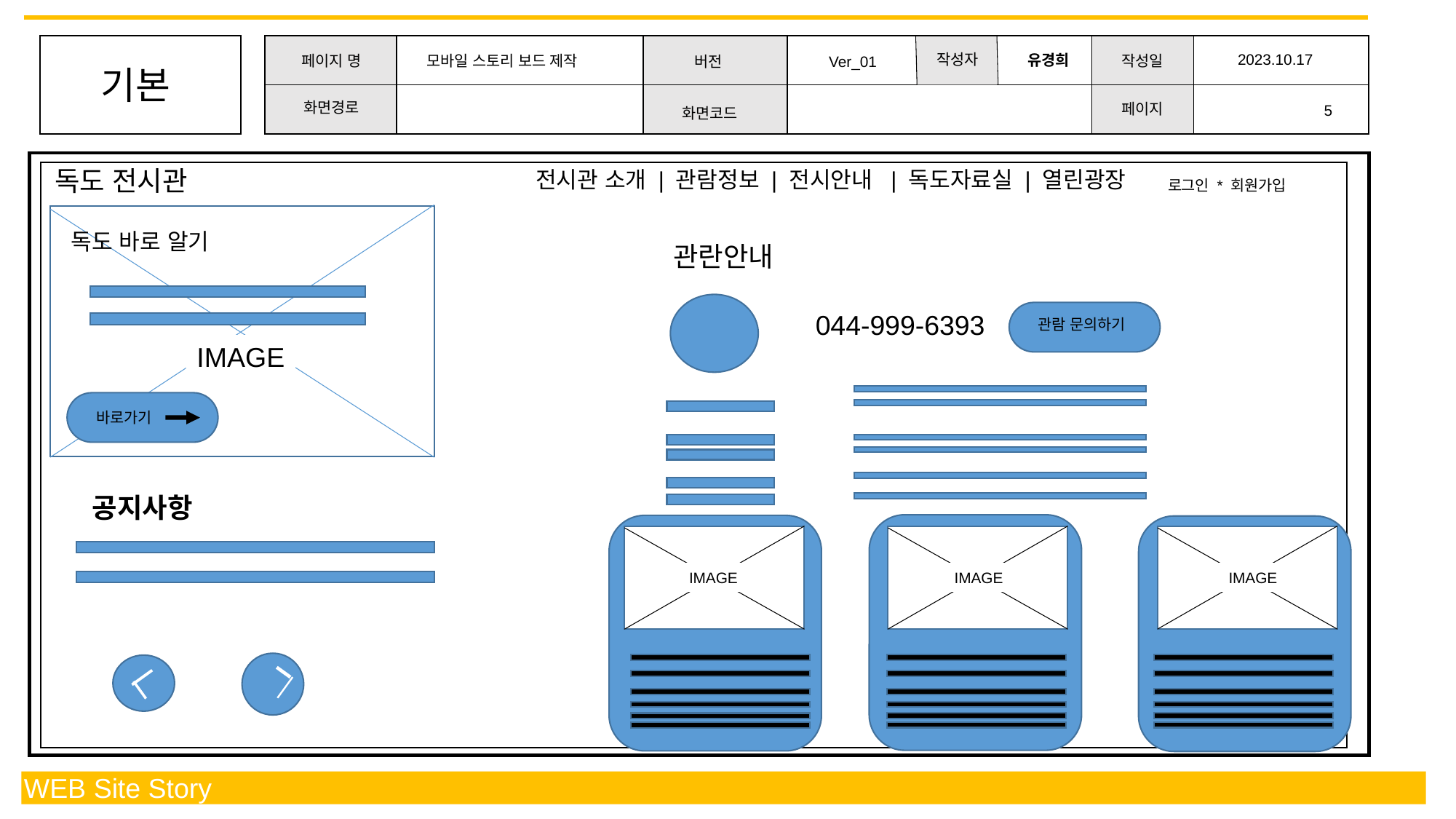

작성자
2023.10.17
유경희
작성일
페이지 명
모바일 스토리 보드 제작
Ver_01
버전

기본
화면경로
페이지
5
화면코드

독도 전시관
전시관 소개 | 관람정보 | 전시안내  | 독도자료실 | 열린광장
로그인 * 회원가입

독도 바로 알기
관란안내

044-999-6393

관람 문의하기

IMAGE

바로가기

공지사항

IMAGE
IMAGE
IMAGE

WEB Site Story